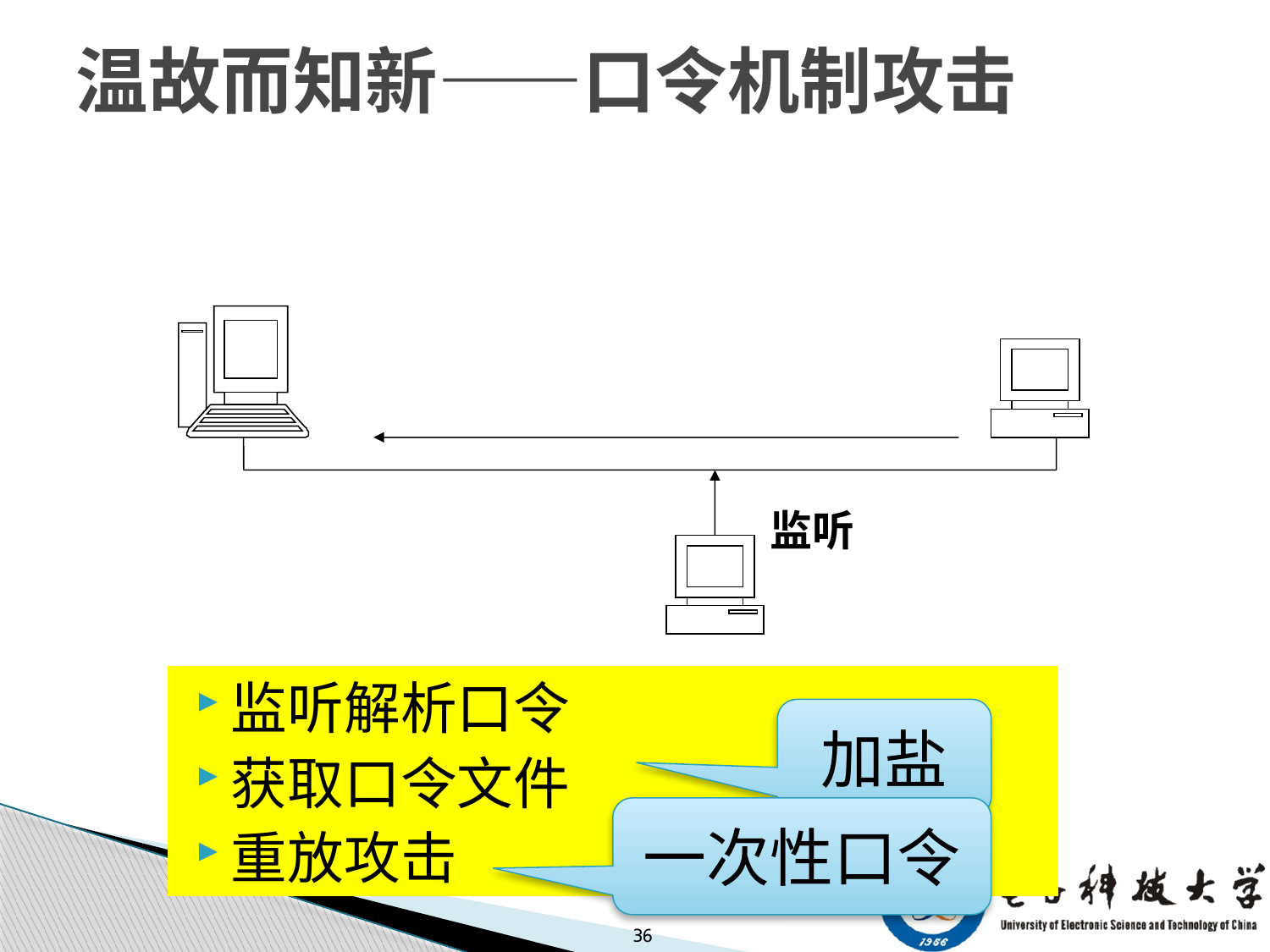

# 温故而知新——口令机制攻击

监听

监听解析口令
获取口令文件
重放攻击
加盐
一次性口令
36